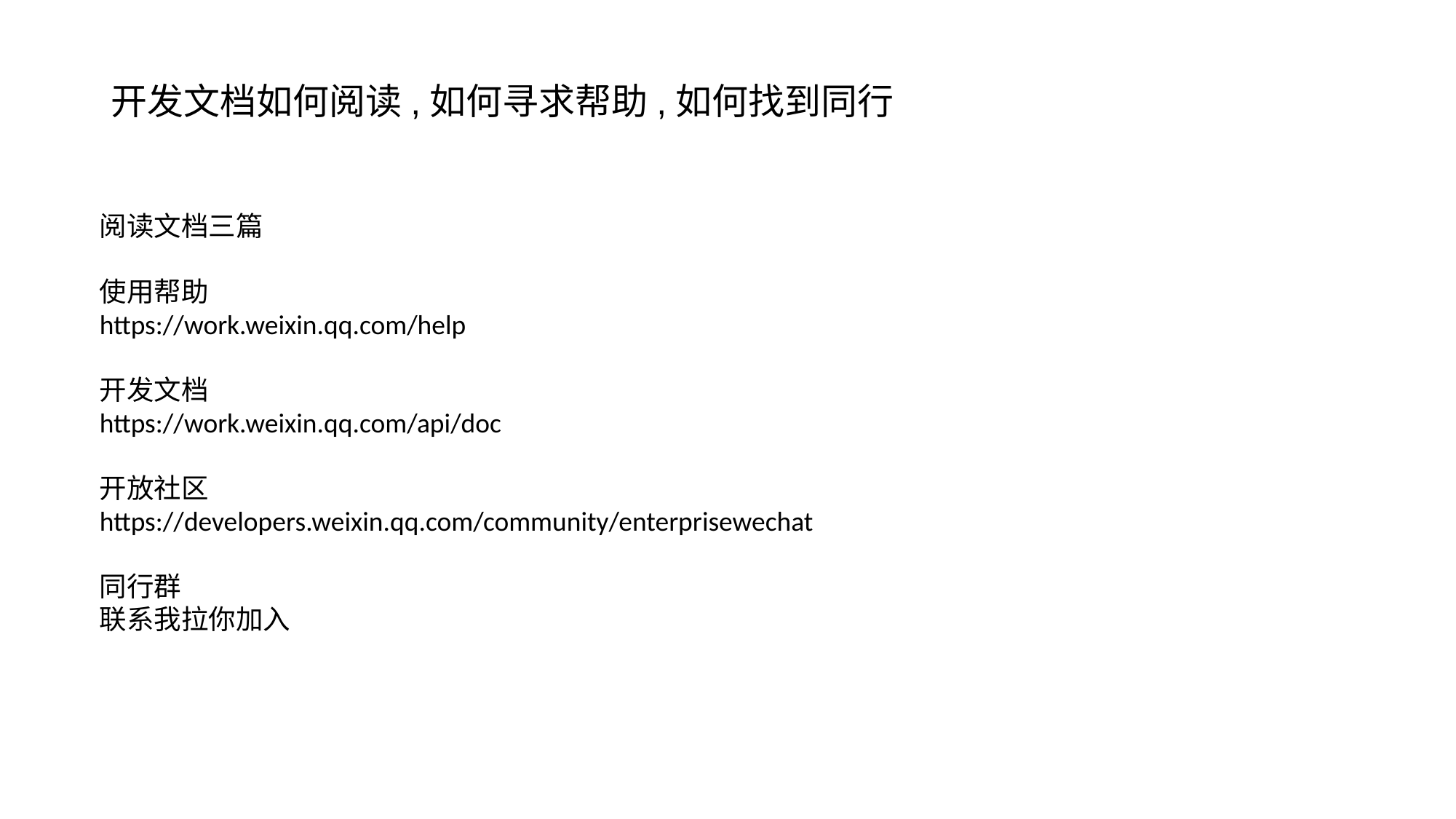

# 开发文档如何阅读,如何寻求帮助,如何找到同行

阅读文档三篇

使用帮助
https://work.weixin.qq.com/help

开发文档
https://work.weixin.qq.com/api/doc

开放社区
https://developers.weixin.qq.com/community/enterprisewechat

同行群
联系我拉你加入